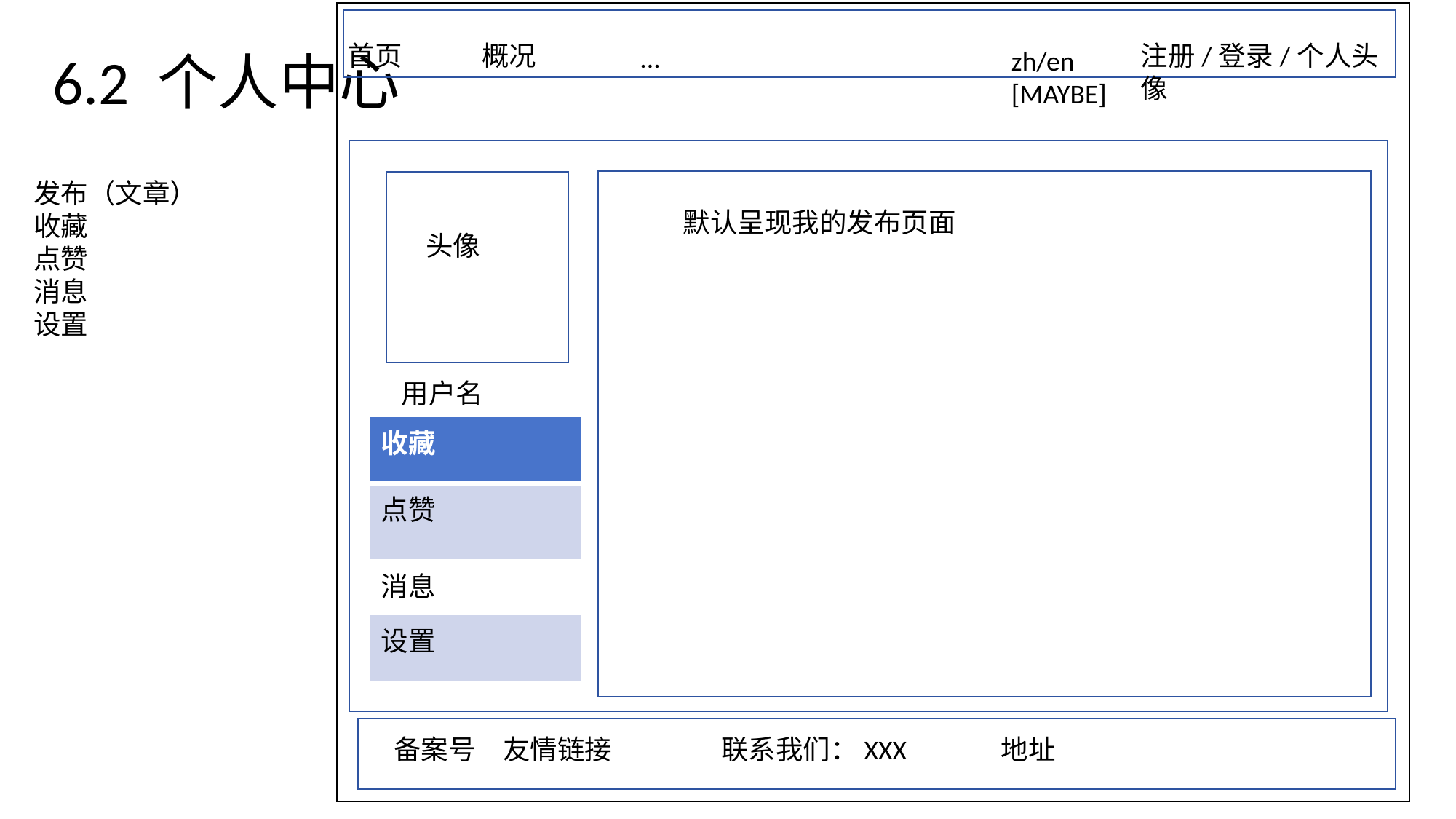

首页
概况
注册/登录/个人头像
...
6.2 个人中心
zh/en
[MAYBE]

发布（文章）
收藏
点赞
消息
设置

默认呈现我的发布页面
头像
用户名
| 收藏 |
| --- |
| 点赞 |
| 消息 |
| 设置 |

备案号	友情链接	联系我们：XXX
地址